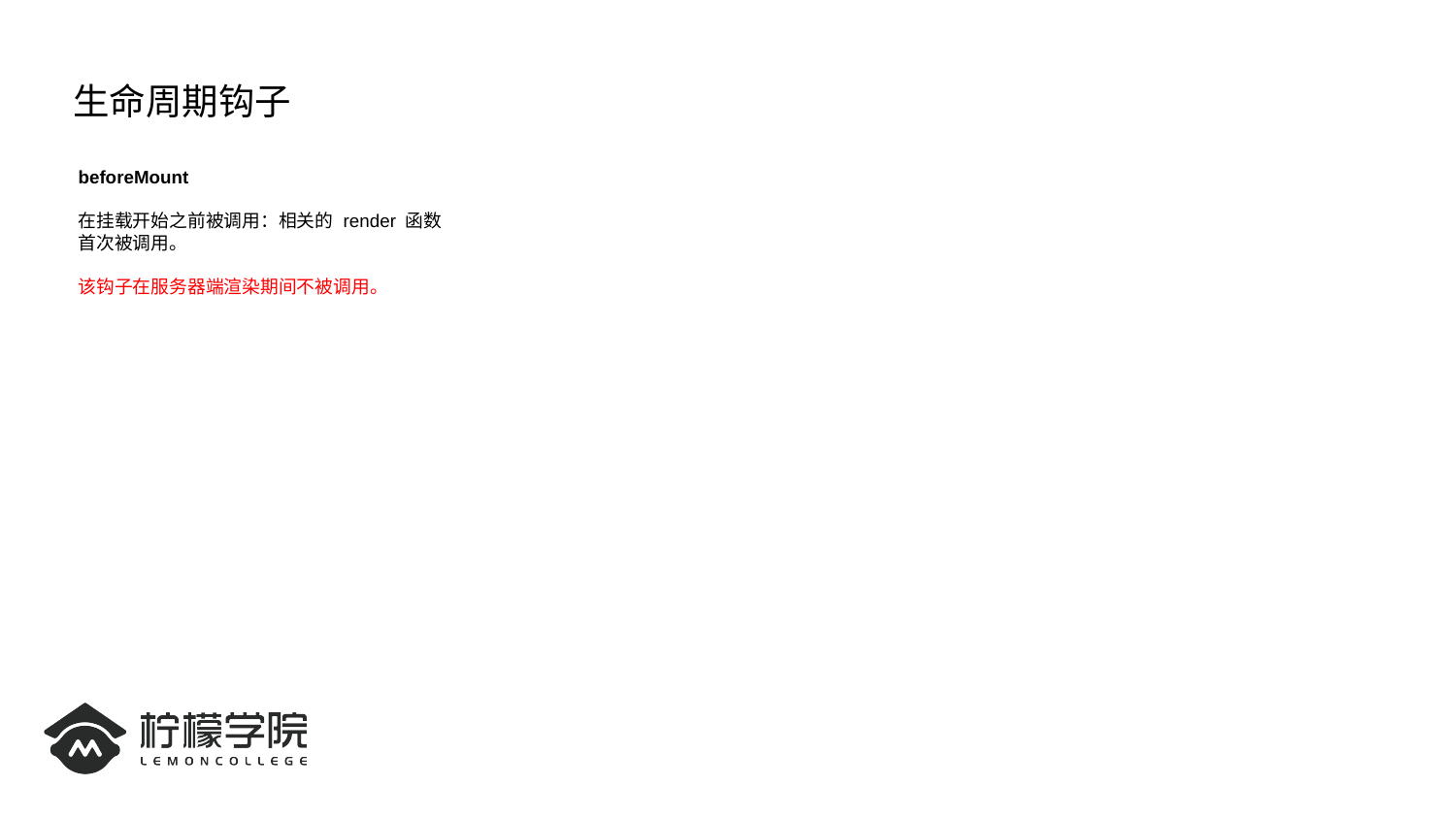

# 生命周期钩子
beforeMount

在挂载开始之前被调用：相关的 render 函数首次被调用。

该钩子在服务器端渲染期间不被调用。